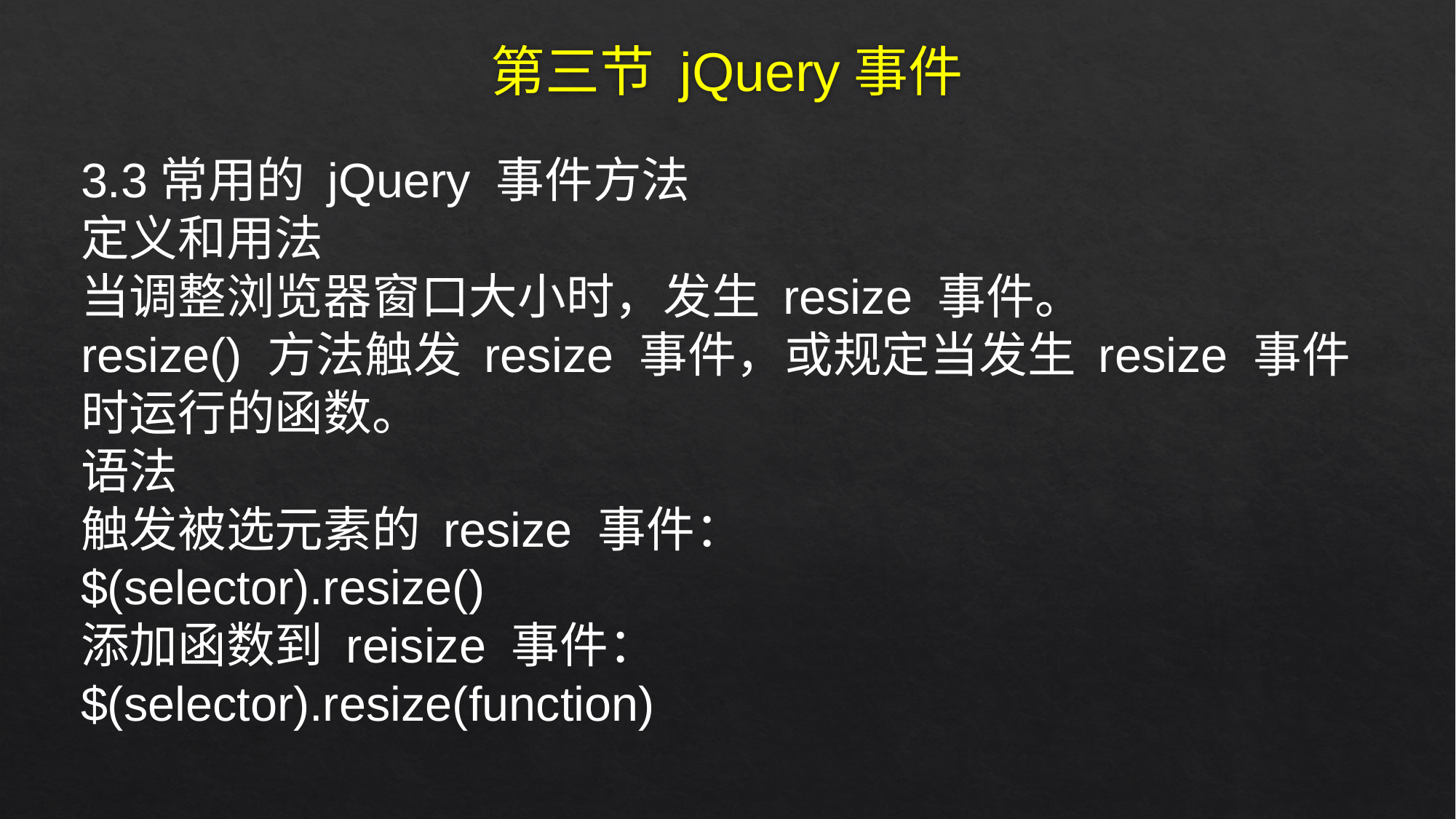

# 第三节 jQuery事件
3.3常用的 jQuery 事件方法
定义和用法
当调整浏览器窗口大小时，发生 resize 事件。
resize() 方法触发 resize 事件，或规定当发生 resize 事件时运行的函数。
语法
触发被选元素的 resize 事件：
$(selector).resize()
添加函数到 reisize 事件：
$(selector).resize(function)